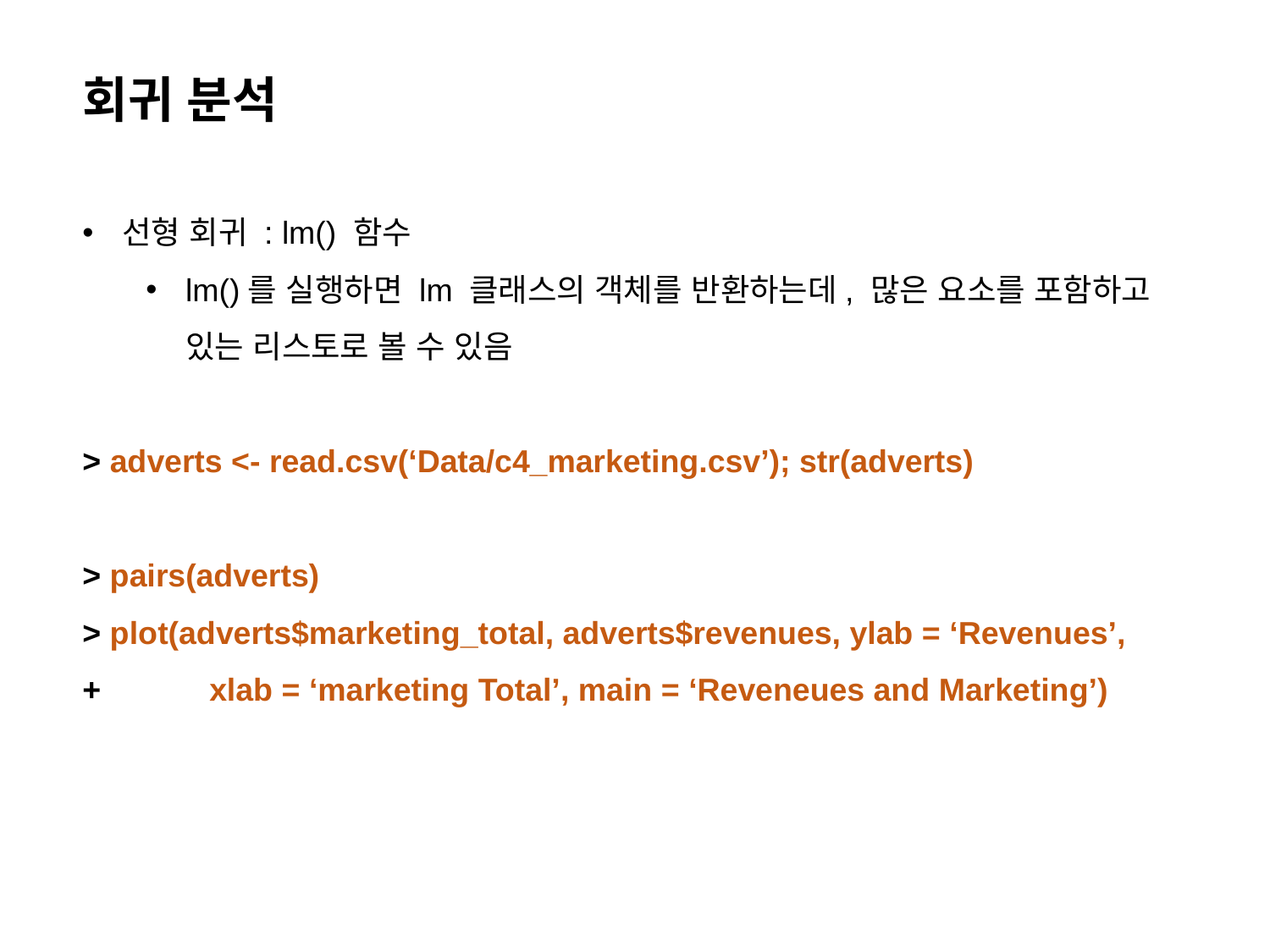

회귀 분석
선형 회귀 : lm() 함수
lm()를 실행하면 lm 클래스의 객체를 반환하는데, 많은 요소를 포함하고 있는 리스토로 볼 수 있음

> adverts <- read.csv(‘Data/c4_marketing.csv’); str(adverts)

> pairs(adverts)
> plot(adverts$marketing_total, adverts$revenues, ylab = ‘Revenues’,
+	xlab = ‘marketing Total’, main = ‘Reveneues and Marketing’)